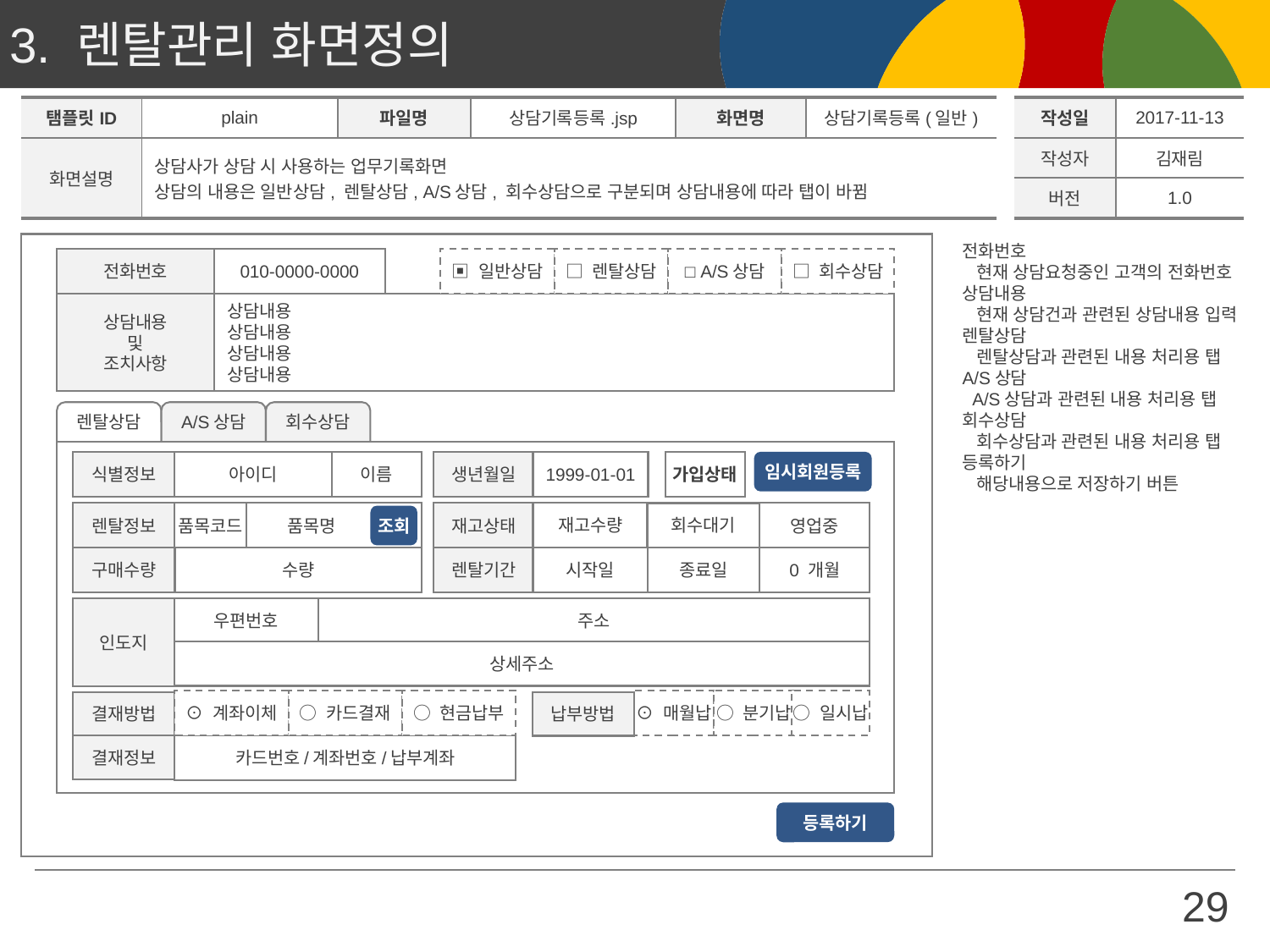

| 탬플릿ID | plain | 파일명 | 상담기록등록.jsp | 화면명 | 상담기록등록(일반) |  | 작성일 | 2017-11-13 |
| --- | --- | --- | --- | --- | --- | --- | --- | --- |
| 화면설명 | 상담사가 상담 시 사용하는 업무기록화면 상담의 내용은 일반상담, 렌탈상담, A/S상담, 회수상담으로 구분되며 상담내용에 따라 탭이 바뀜 |  |  |  |  |  | 작성자 | 김재림 |
|  |  |  |  |  |  |  | 버전 | 1.0 |

전화번호
  현재 상담요청중인 고객의 전화번호
상담내용
  현재 상담건과 관련된 상담내용 입력
렌탈상담
  렌탈상담과 관련된 내용 처리용 탭
A/S상담
  A/S상담과 관련된 내용 처리용 탭
회수상담
  회수상담과 관련된 내용 처리용 탭
등록하기
  해당내용으로 저장하기 버튼
전화번호
010-0000-0000
▣ 일반상담
□ 렌탈상담
□ A/S상담
□ 회수상담
상담내용
및
조치사항
상담내용
상담내용
상담내용
상담내용
회수상담
렌탈상담
A/S상담

식별정보
아이디
이름
생년월일
1999-01-01
가입상태
임시회원등록
렌탈정보
품목코드
     품목명
재고상태
재고수량
회수대기
영업중
조회
구매수량
수량
렌탈기간
시작일
종료일
0 개월
인도지
우편번호
주소
상세주소
⊙ 계좌이체
○ 카드결재
○ 현금납부
⊙ 매월납
○ 분기납
○ 일시납
결재방법
납부방법
카드번호/계좌번호/납부계좌
결재정보
등록하기